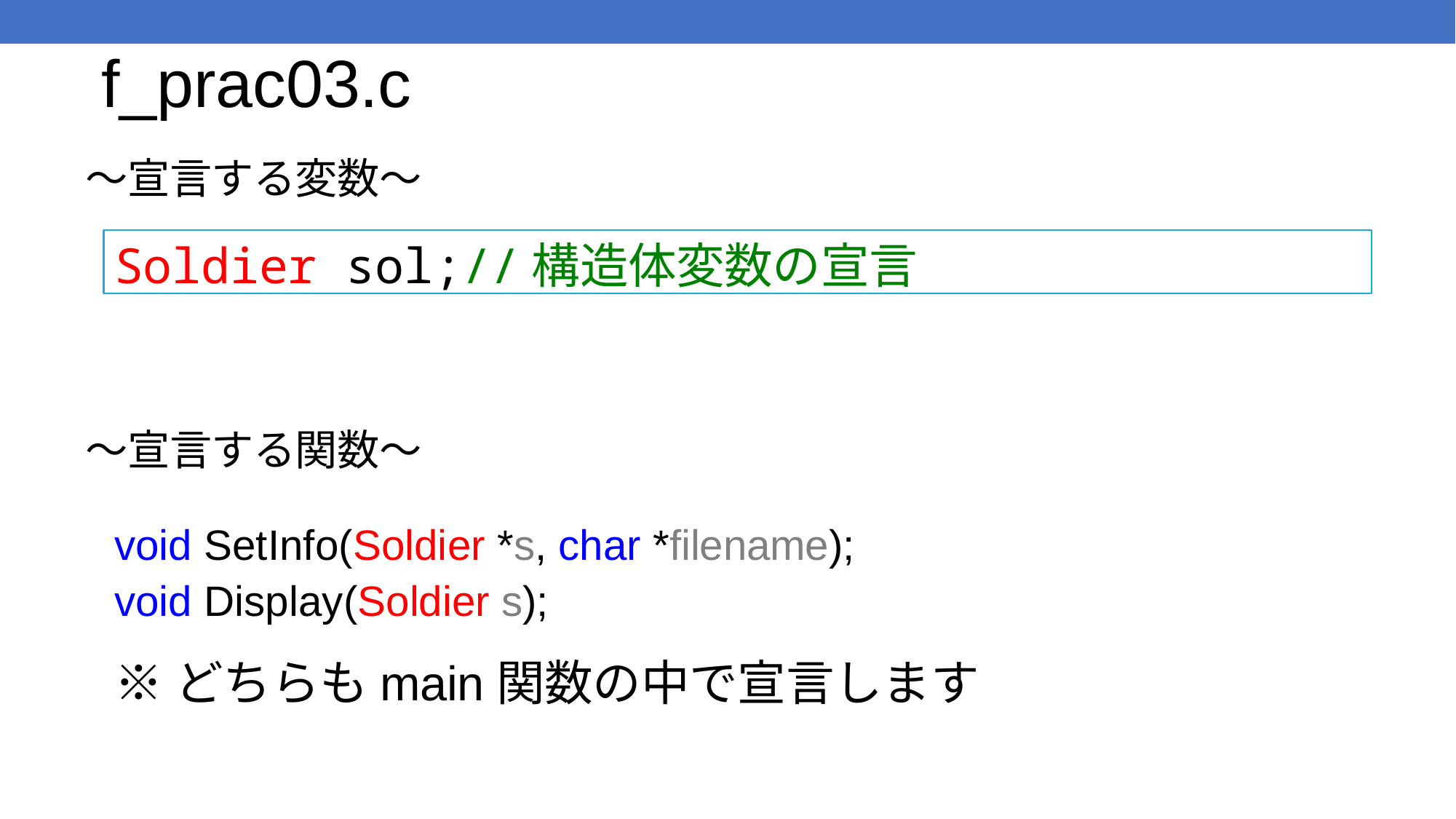

# f_prac03.c
～宣言する変数～
Soldier sol;//構造体変数の宣言
～宣言する関数～
void SetInfo(Soldier *s, char *filename);
void Display(Soldier s);
※どちらもmain関数の中で宣言します